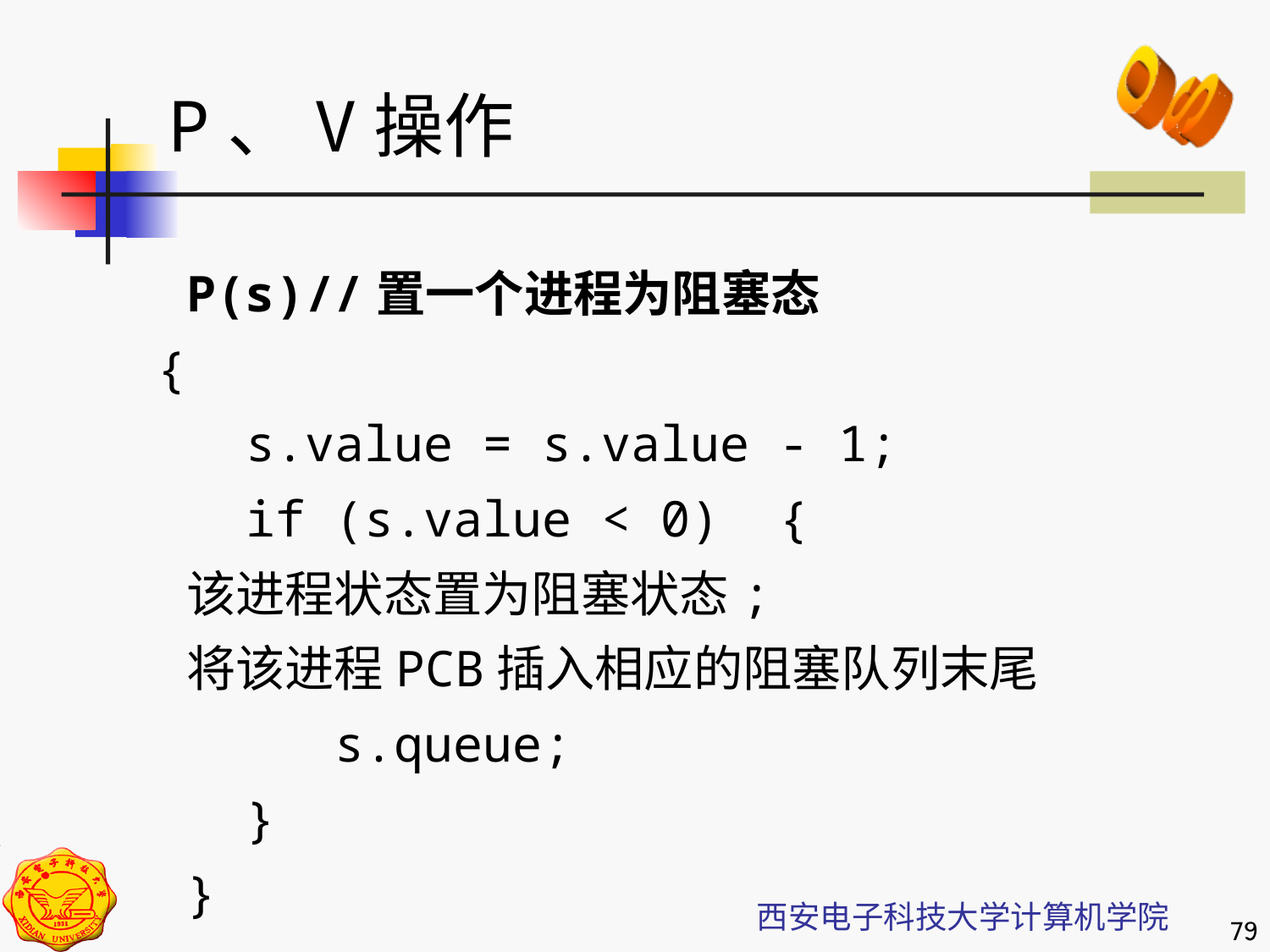

P、V操作
   P(s)//置一个进程为阻塞态
  {
     s.value = s.value - 1;
     if (s.value < 0)  {
       该进程状态置为阻塞状态;
       将该进程PCB插入相应的阻塞队列末尾
        s.queue;
     }
   }
79